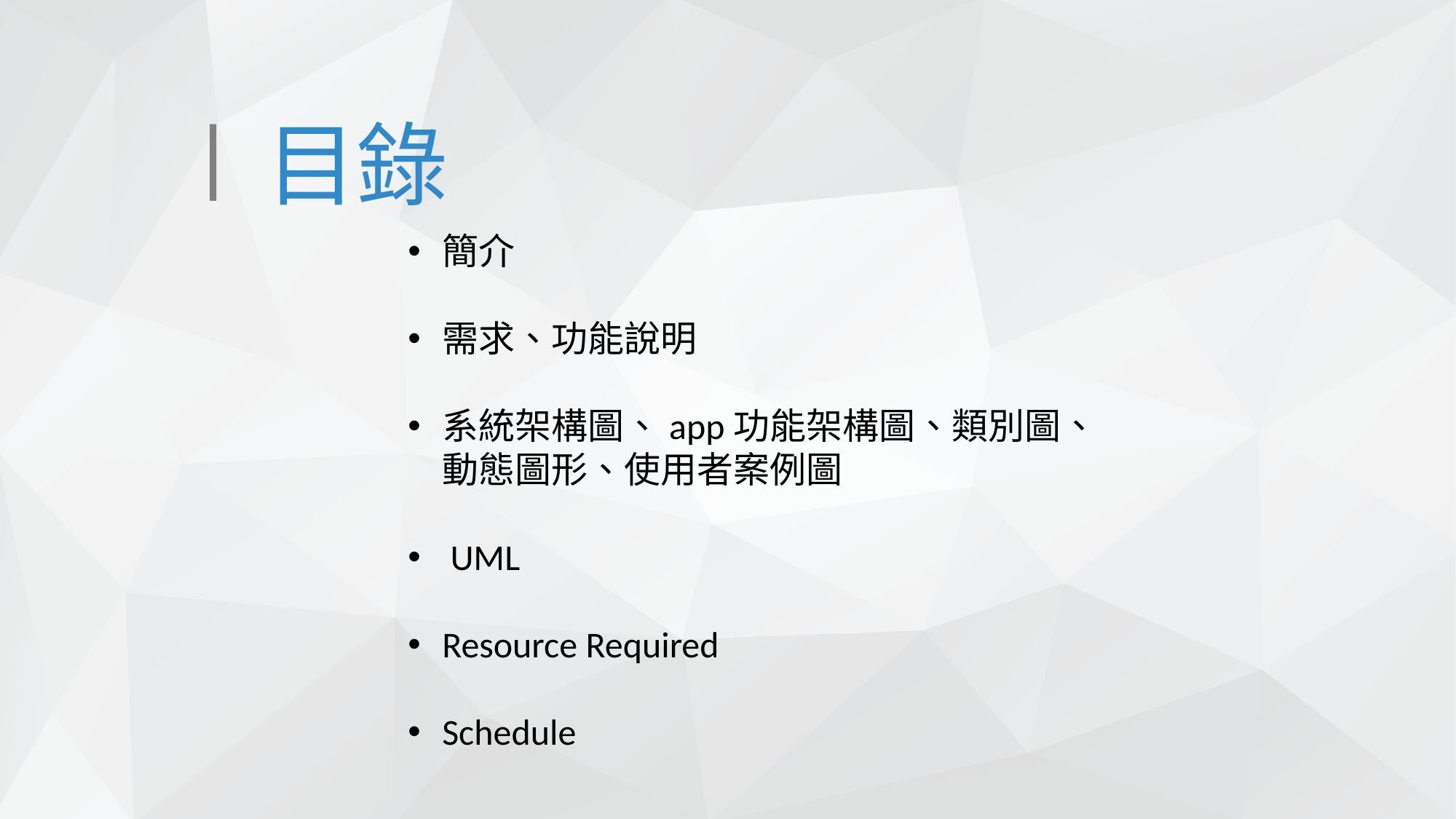

|
目錄
簡介

需求、功能說明

系統架構圖、app功能架構圖、類別圖、動態圖形、使用者案例圖

 UML

Resource Required

Schedule

。